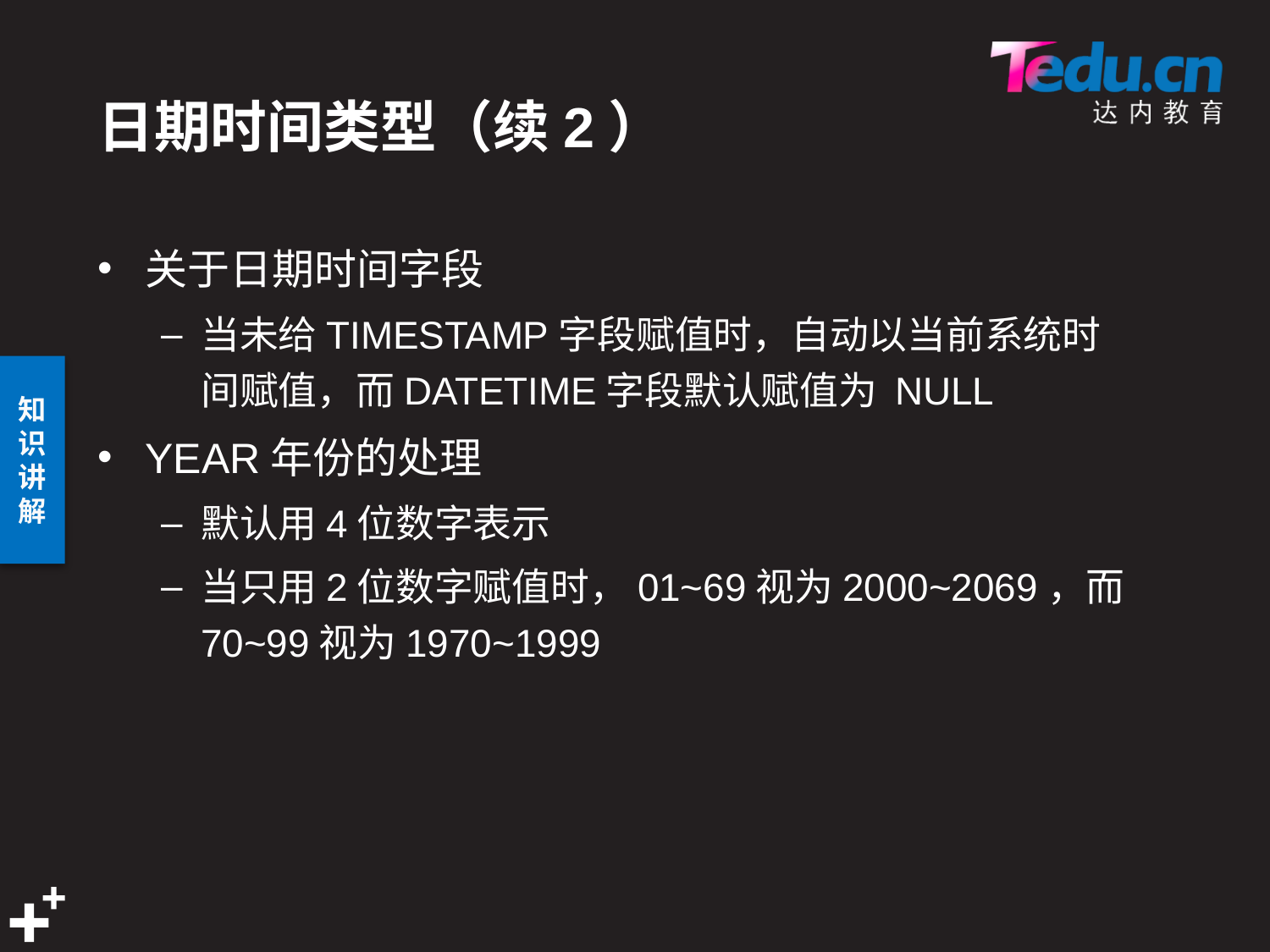

# 日期时间类型（续2）
关于日期时间字段
当未给TIMESTAMP字段赋值时，自动以当前系统时间赋值，而DATETIME字段默认赋值为 NULL
YEAR年份的处理
默认用4位数字表示
当只用2位数字赋值时，01~69视为2000~2069，而70~99视为1970~1999